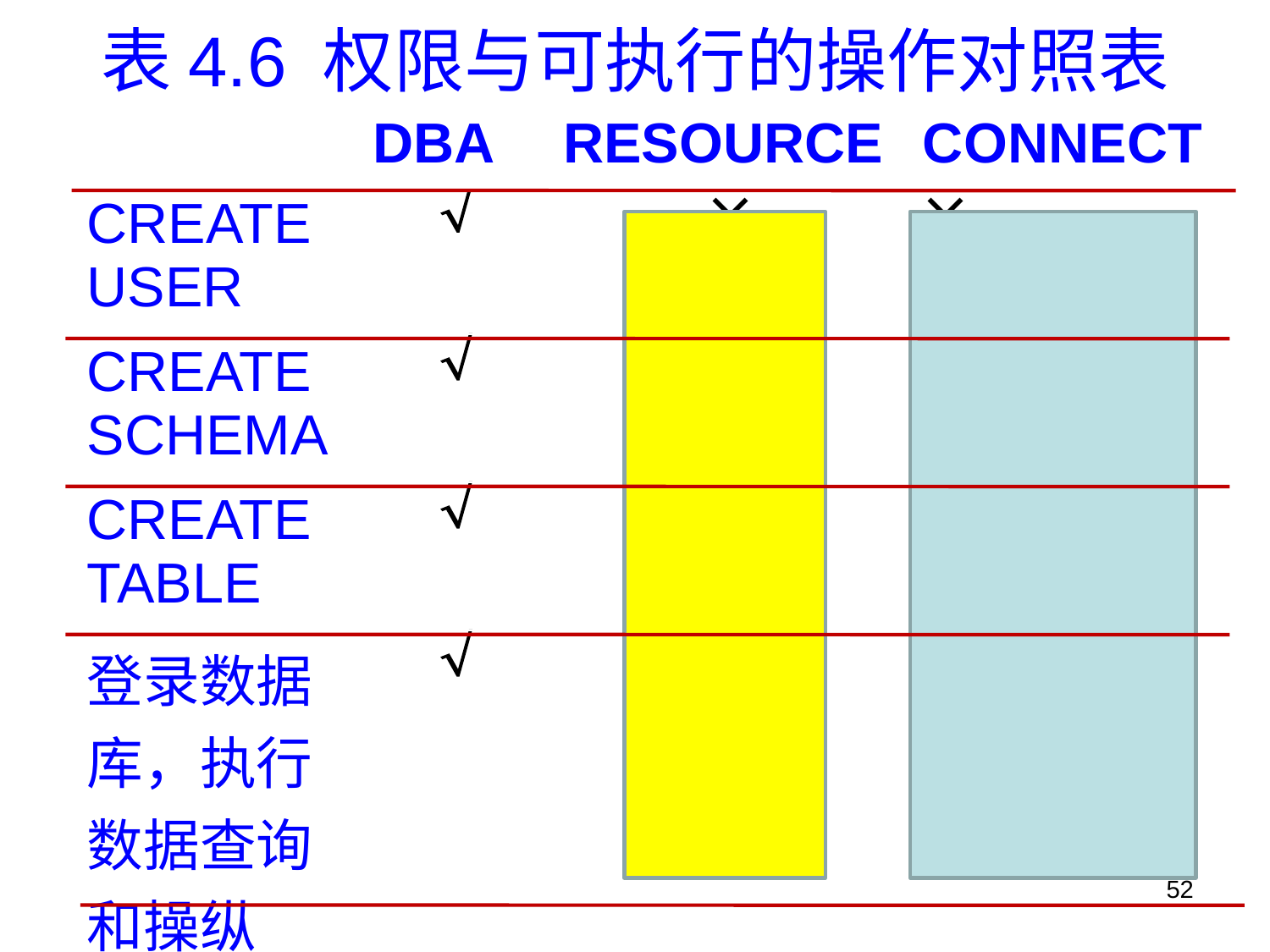

# 表4.6 权限与可执行的操作对照表
|  | DBA | RESOURCE | CONNECT |
| --- | --- | --- | --- |
| CREATE USER | √ | × | × |
| CREATE SCHEMA | √ | × | × |
| CREATE TABLE | √ | √ | × |
| 登录数据库，执行数据查询和操纵 | √ | √ | √，但必须拥有相应权限 |

52